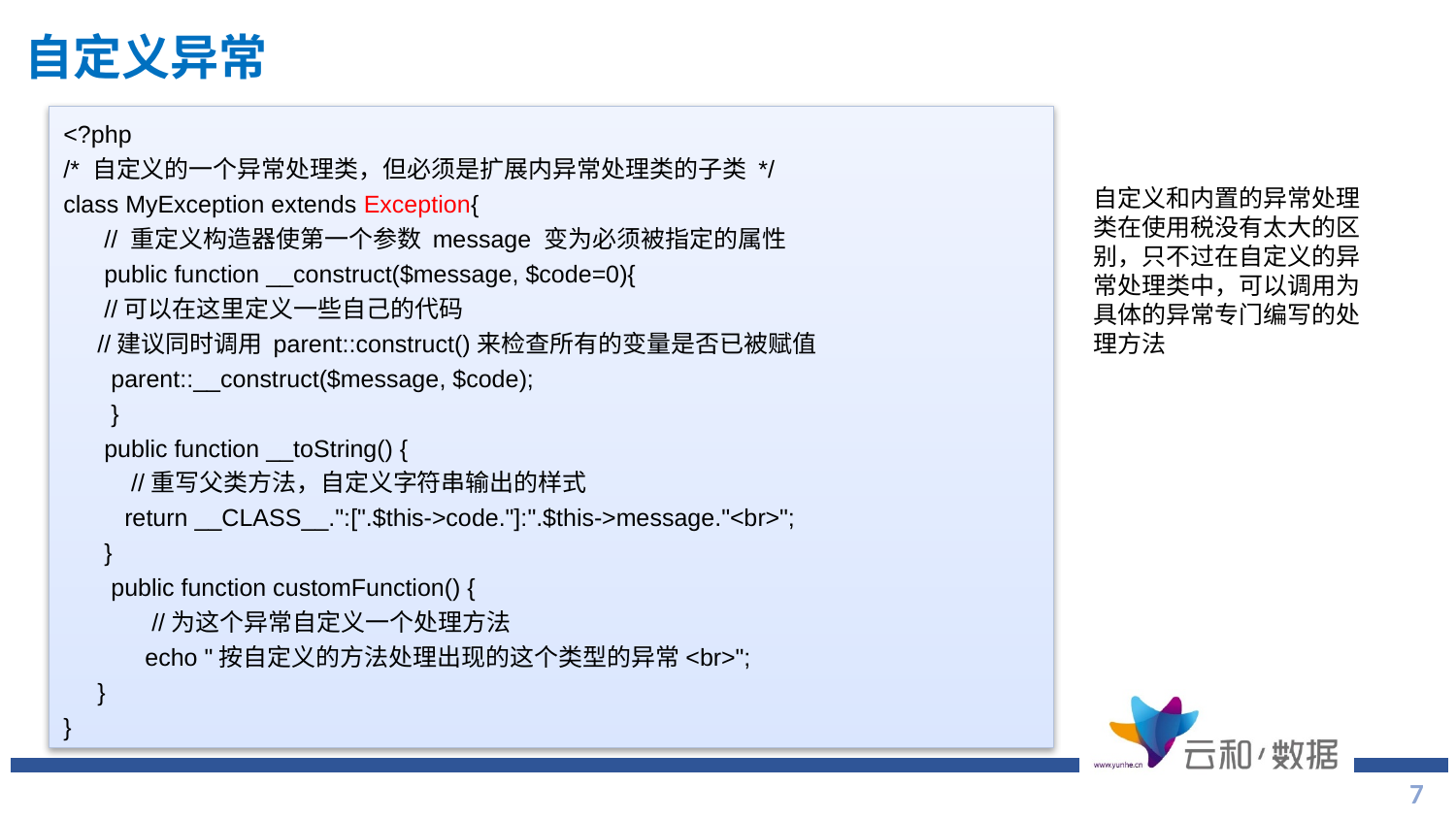

# 自定义异常
<?php
/* 自定义的一个异常处理类，但必须是扩展内异常处理类的子类 */
class MyException extends Exception{
      // 重定义构造器使第一个参数 message 变为必须被指定的属性
      public function __construct($message, $code=0){
      //可以在这里定义一些自己的代码
     //建议同时调用 parent::construct()来检查所有的变量是否已被赋值
       parent::__construct($message, $code);
       }
      public function __toString() {
          //重写父类方法，自定义字符串输出的样式
         return __CLASS__.":[".$this->code."]:".$this->message."<br>";
      }
       public function customFunction() {
             //为这个异常自定义一个处理方法
            echo "按自定义的方法处理出现的这个类型的异常<br>";
     }
}
自定义和内置的异常处理类在使用税没有太大的区别，只不过在自定义的异常处理类中，可以调用为具体的异常专门编写的处理方法
7